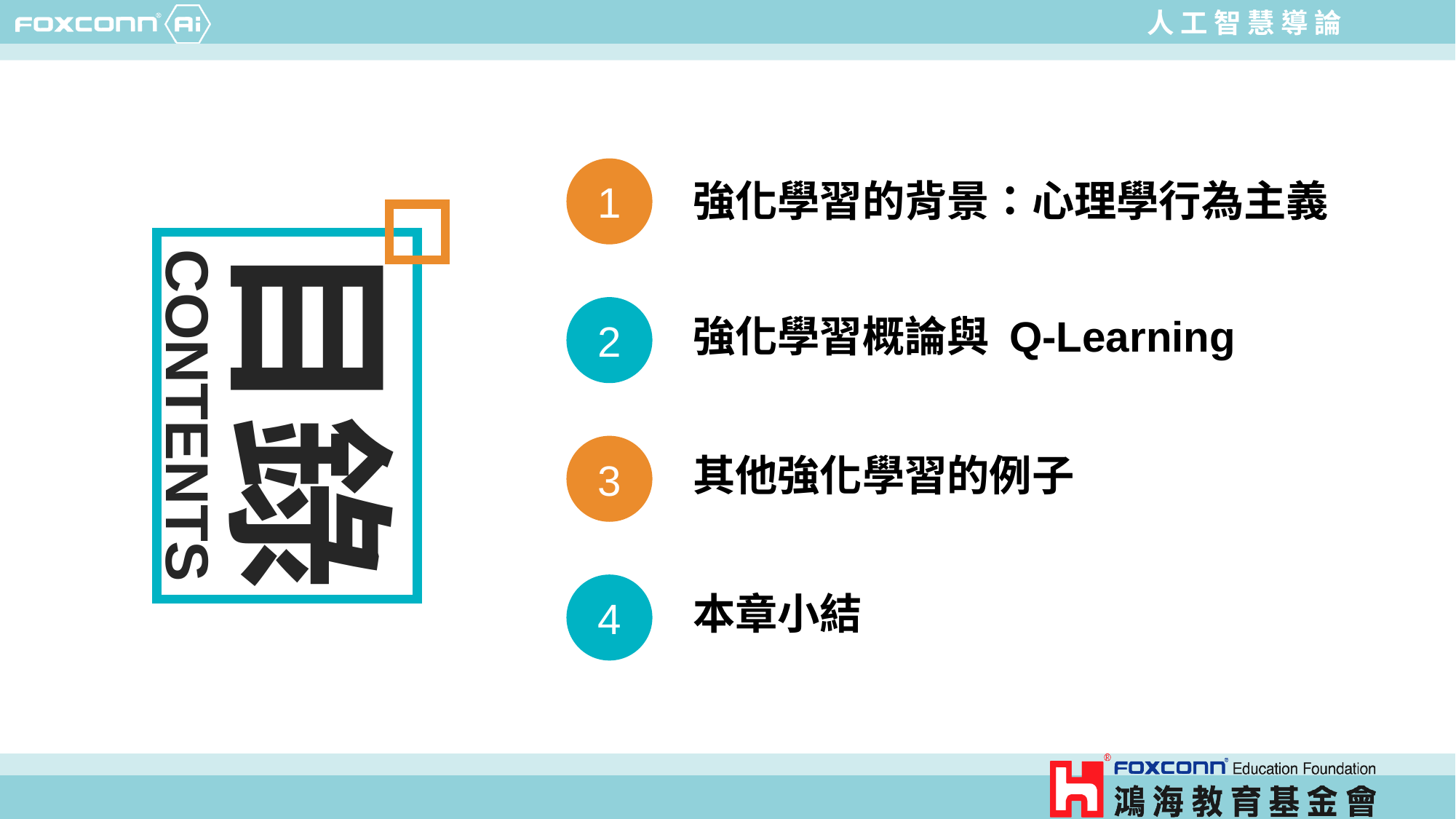

強化學習的背景：心理學行為主義
強化學習概論與 Q-Learning
其他強化學習的例子
本章小結